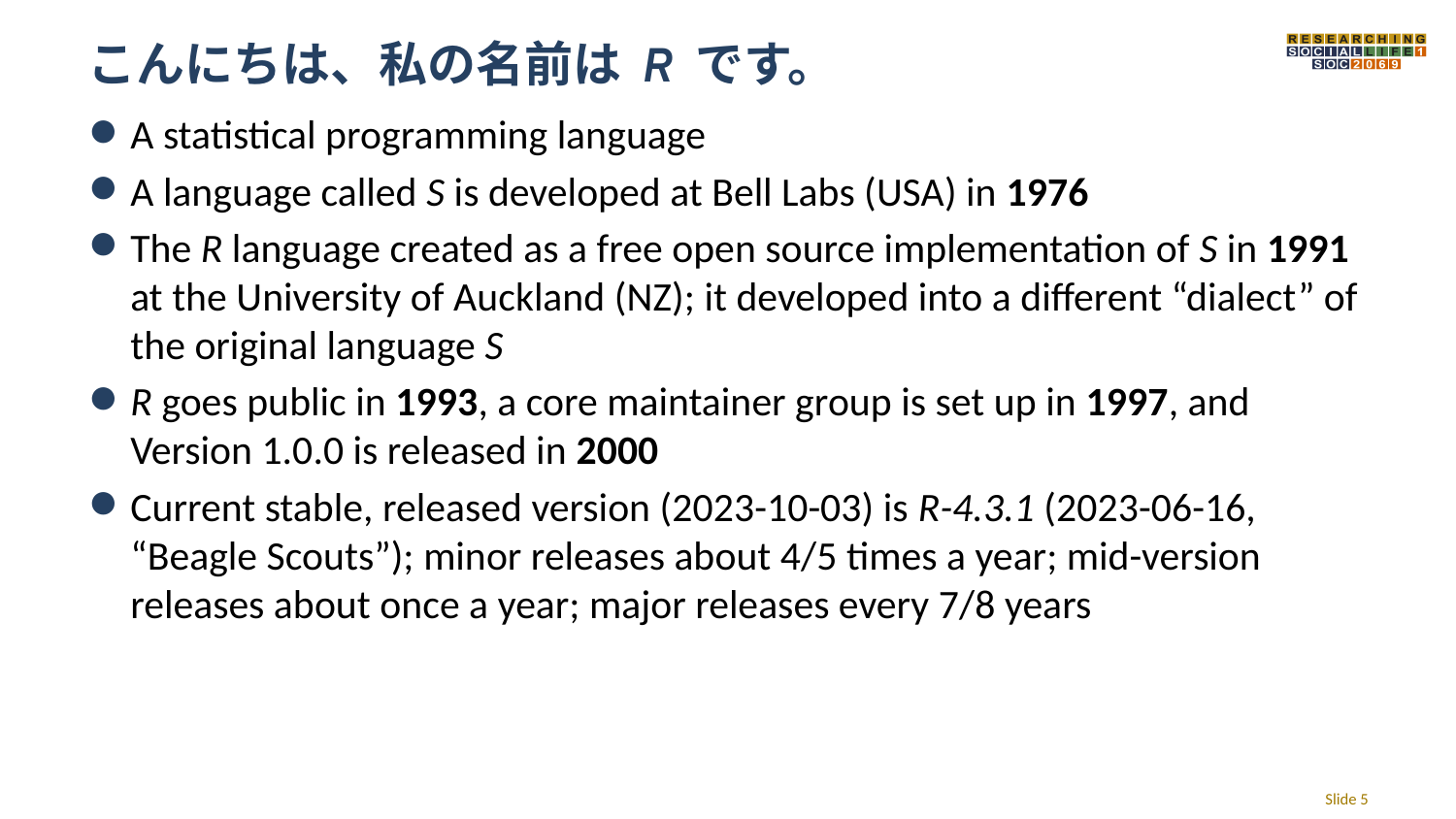

# こんにちは、私の名前は R です。
A statistical programming language
A language called S is developed at Bell Labs (USA) in 1976
The R language created as a free open source implementation of S in 1991 at the University of Auckland (NZ); it developed into a different “dialect” of the original language S
R goes public in 1993, a core maintainer group is set up in 1997, and Version 1.0.0 is released in 2000
Current stable, released version (2023-10-03) is R-4.3.1 (2023-06-16, “Beagle Scouts”); minor releases about 4/5 times a year; mid-version releases about once a year; major releases every 7/8 years
Slide 5